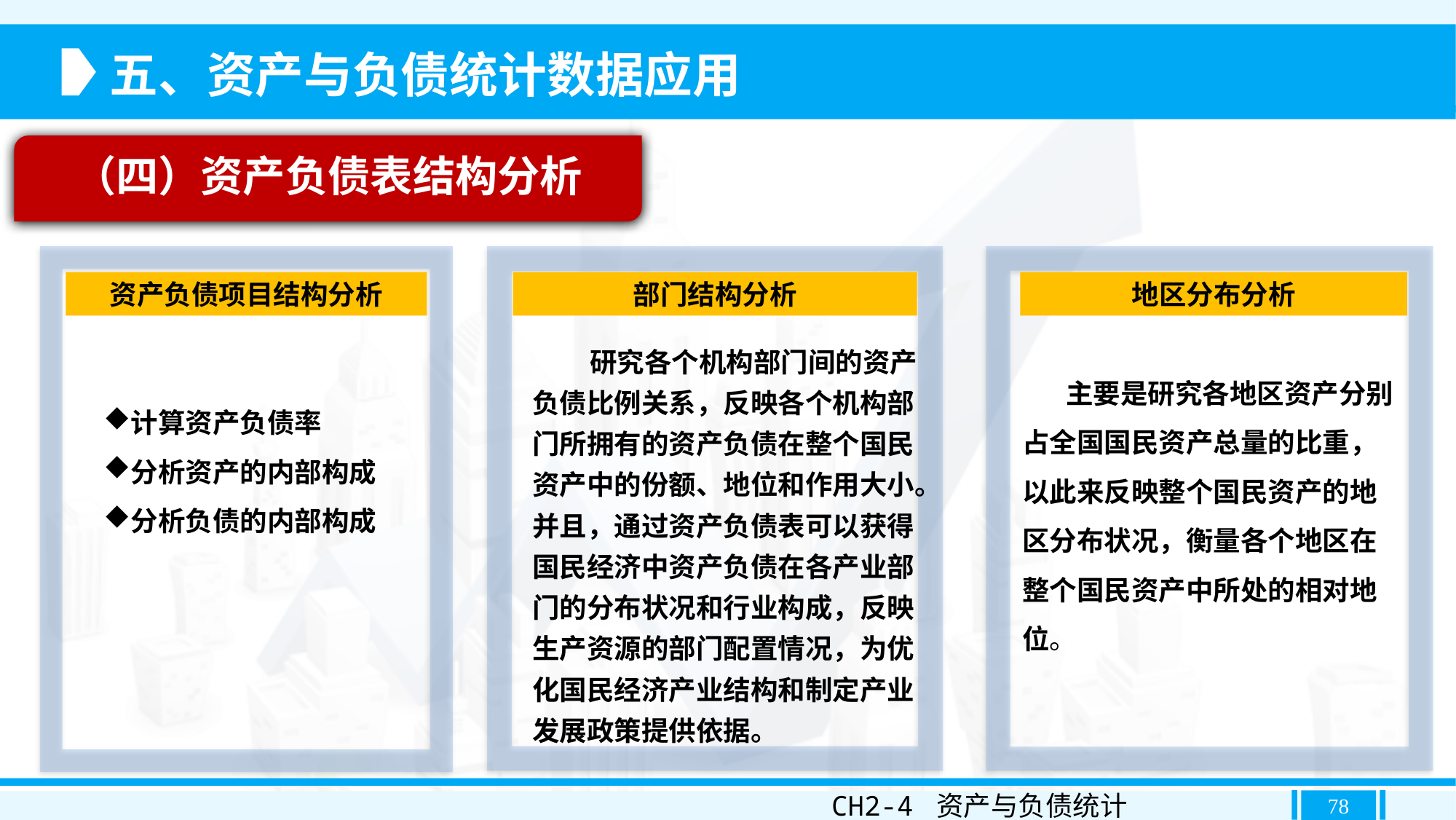

五、资产与负债统计数据应用

（四）资产负债表结构分析

资产负债项目结构分析
部门结构分析
地区分布分析

   研究各个机构部门间的资产负债比例关系，反映各个机构部门所拥有的资产负债在整个国民资产中的份额、地位和作用大小。并且，通过资产负债表可以获得国民经济中资产负债在各产业部门的分布状况和行业构成，反映生产资源的部门配置情况，为优化国民经济产业结构和制定产业发展政策提供依据。
      主要是研究各地区资产分别占全国国民资产总量的比重，以此来反映整个国民资产的地区分布状况，衡量各个地区在整个国民资产中所处的相对地位。
计算资产负债率
分析资产的内部构成
分析负债的内部构成

CH2-4 资产与负债统计
78